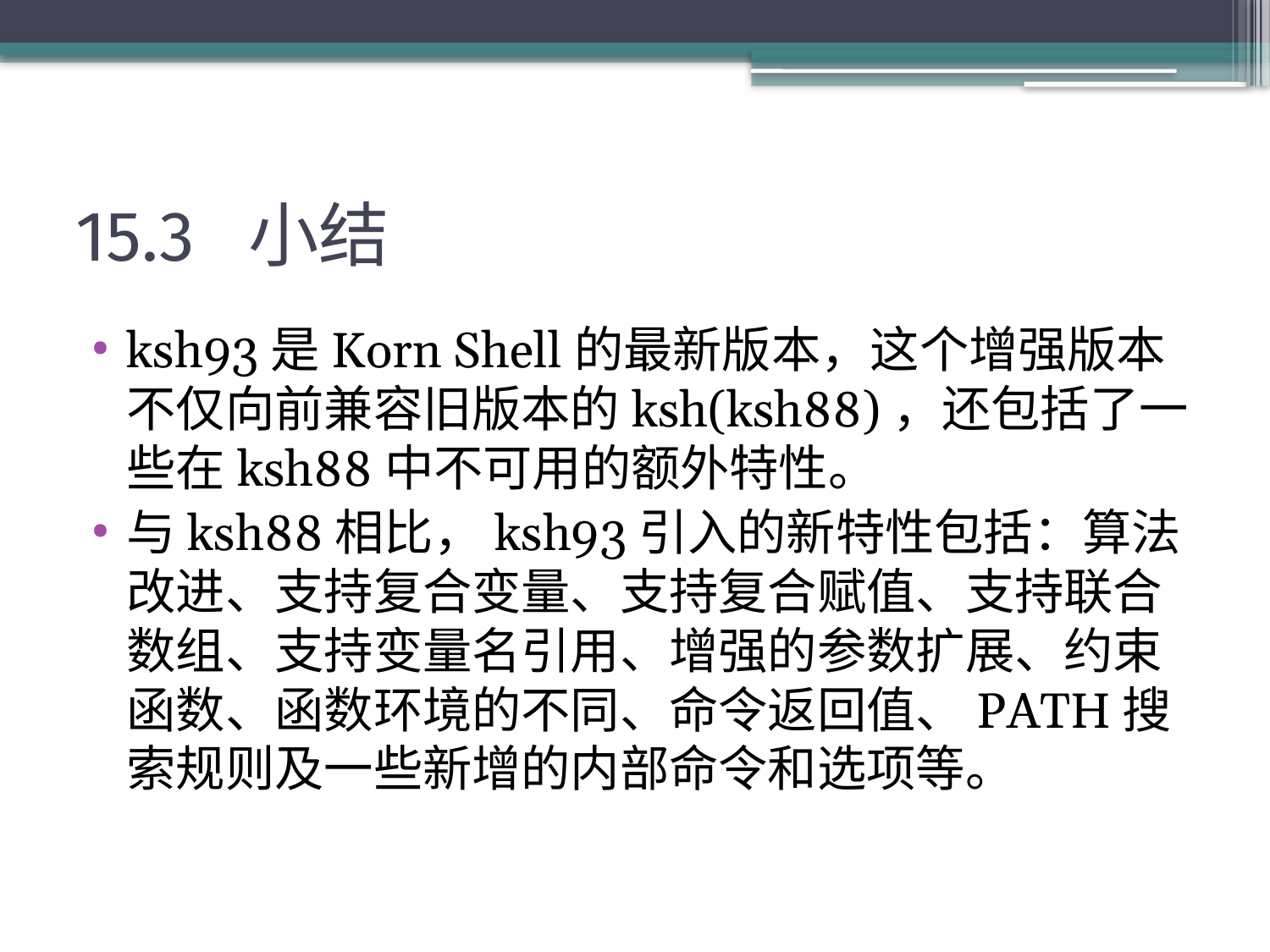

# 15.3  小结
ksh93是Korn Shell的最新版本，这个增强版本不仅向前兼容旧版本的ksh(ksh88)，还包括了一些在ksh88中不可用的额外特性。
与ksh88相比，ksh93引入的新特性包括：算法改进、支持复合变量、支持复合赋值、支持联合数组、支持变量名引用、增强的参数扩展、约束函数、函数环境的不同、命令返回值、PATH搜索规则及一些新增的内部命令和选项等。